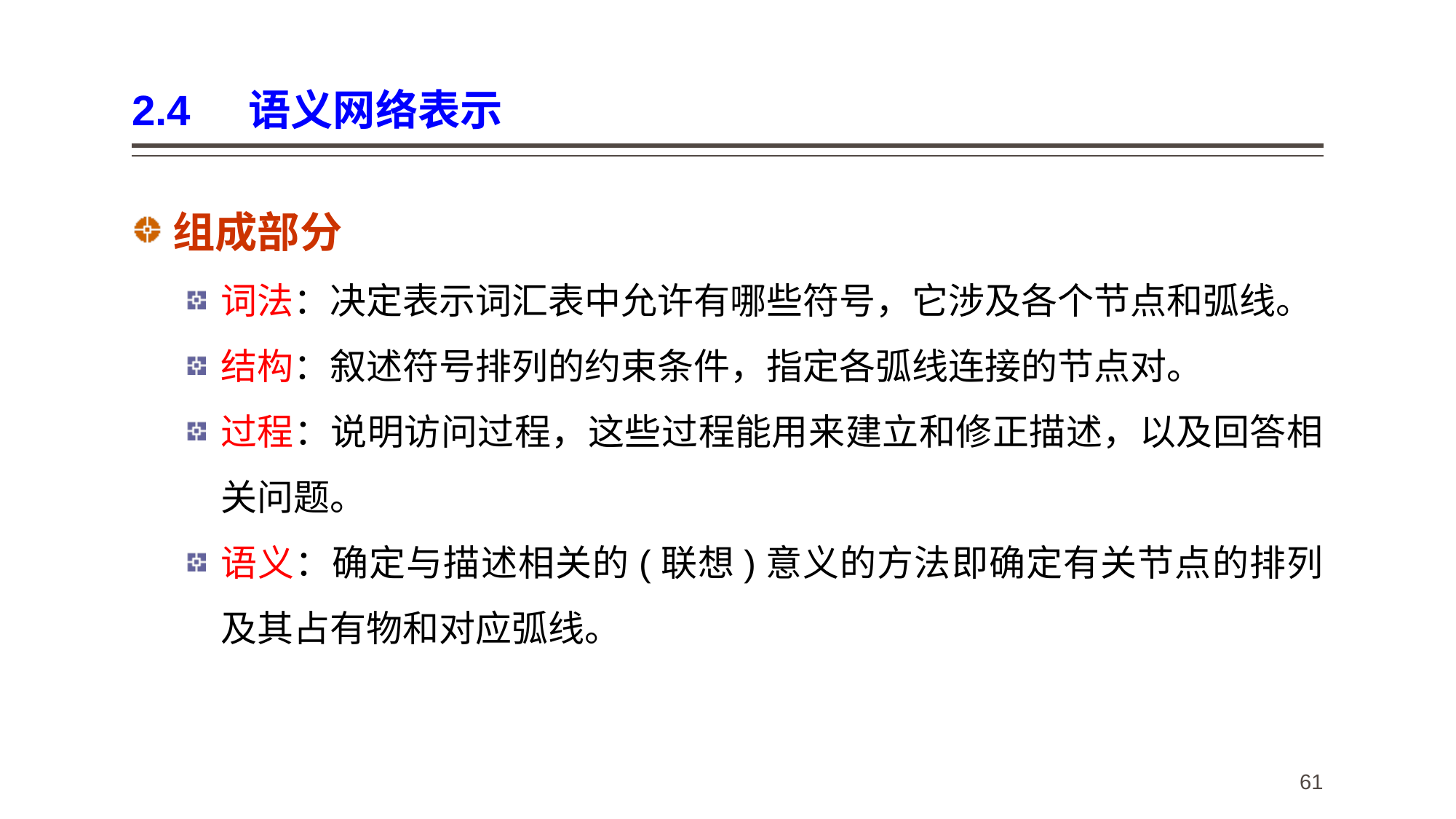

# 2.4    语义网络表示
组成部分
词法：决定表示词汇表中允许有哪些符号，它涉及各个节点和弧线。
结构：叙述符号排列的约束条件，指定各弧线连接的节点对。
过程：说明访问过程，这些过程能用来建立和修正描述，以及回答相关问题。
语义：确定与描述相关的(联想)意义的方法即确定有关节点的排列及其占有物和对应弧线。
61